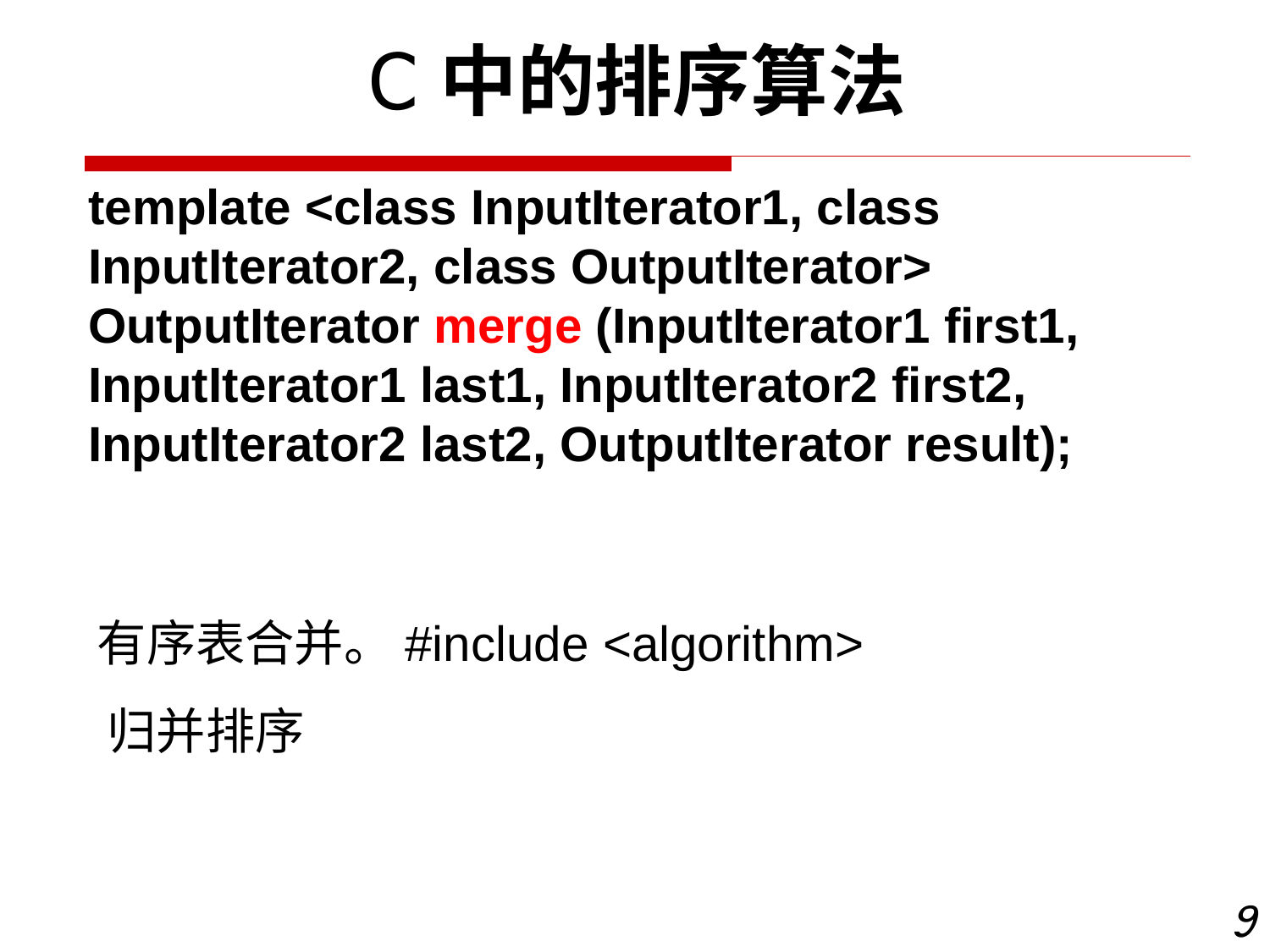

C中的排序算法
template <class InputIterator1, class InputIterator2, class OutputIterator> OutputIterator merge (InputIterator1 first1, InputIterator1 last1, InputIterator2 first2, InputIterator2 last2, OutputIterator result);

有序表合并。#include <algorithm>
归并排序
9